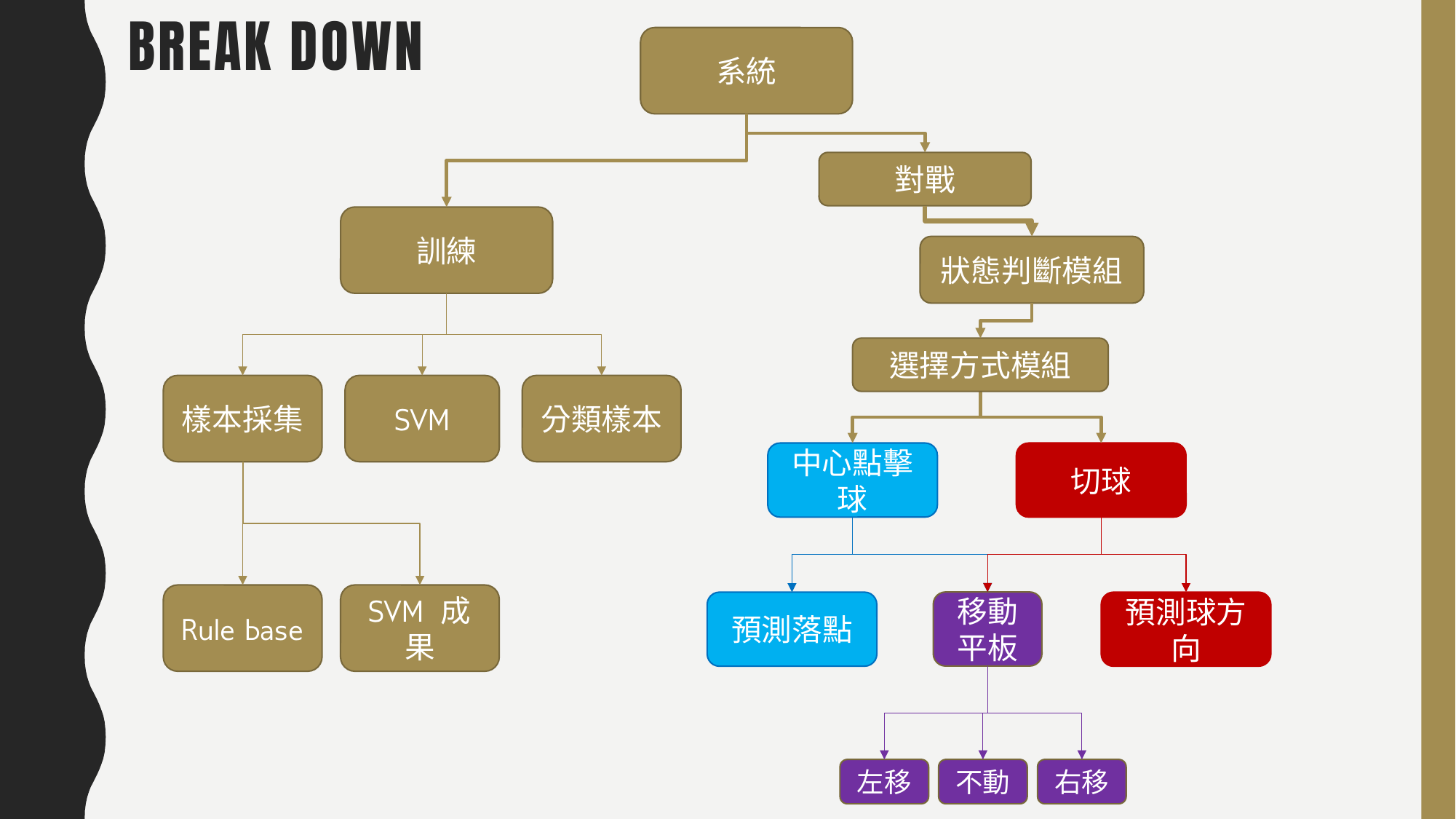

# Break down
系統
對戰
訓練
狀態判斷模組
選擇方式模組
樣本採集
SVM
分類樣本
中心點擊球
切球
Rule base
SVM 成果
移動平板
預測落點
預測球方向
左移
不動
右移